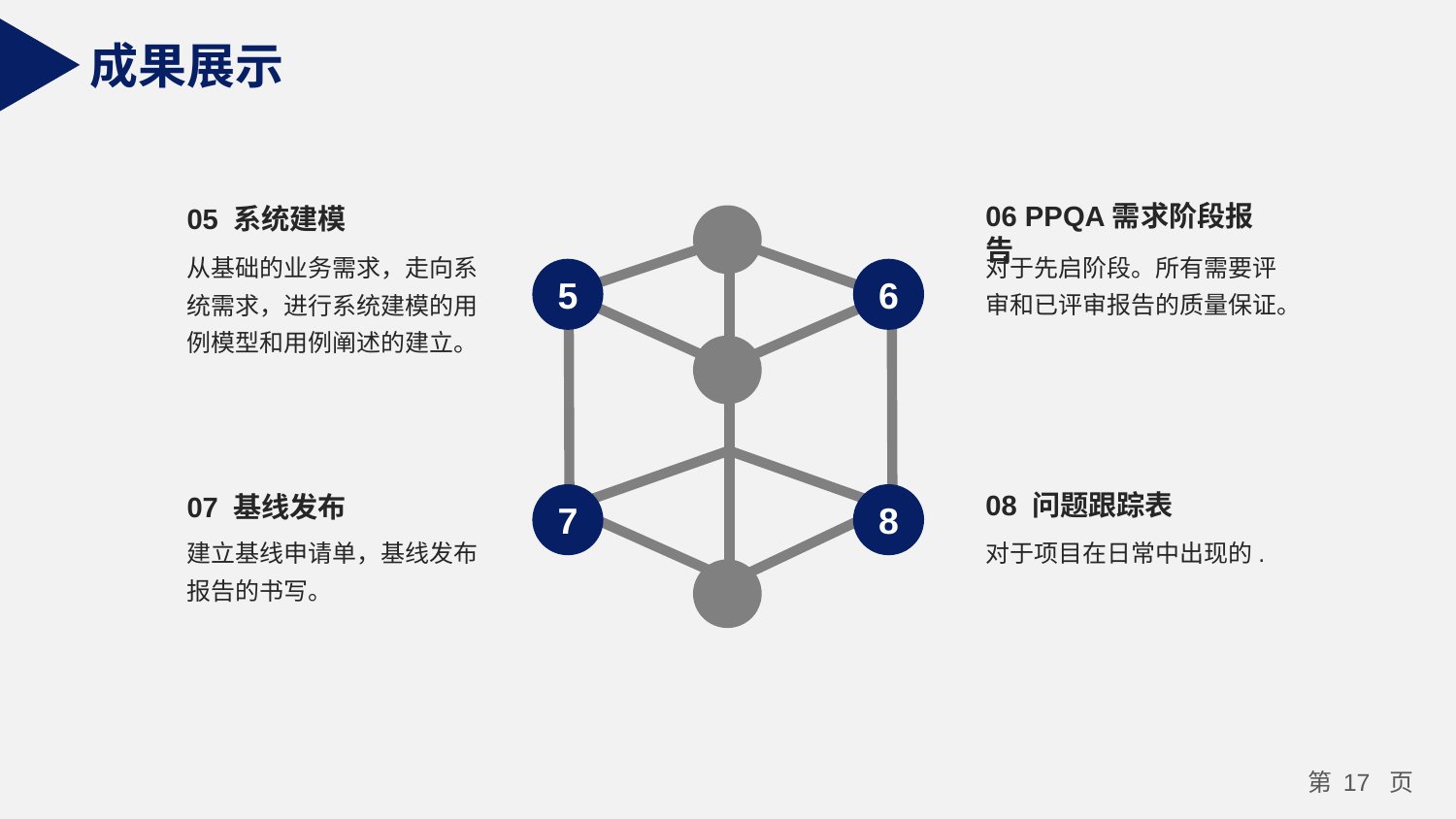

成果展示
06 PPQA需求阶段报告
对于先启阶段。所有需要评审和已评审报告的质量保证。
05 系统建模
从基础的业务需求，走向系统需求，进行系统建模的用例模型和用例阐述的建立。

5
6

7
8

08 问题跟踪表
对于项目在日常中出现的.
07 基线发布
建立基线申请单，基线发布报告的书写。